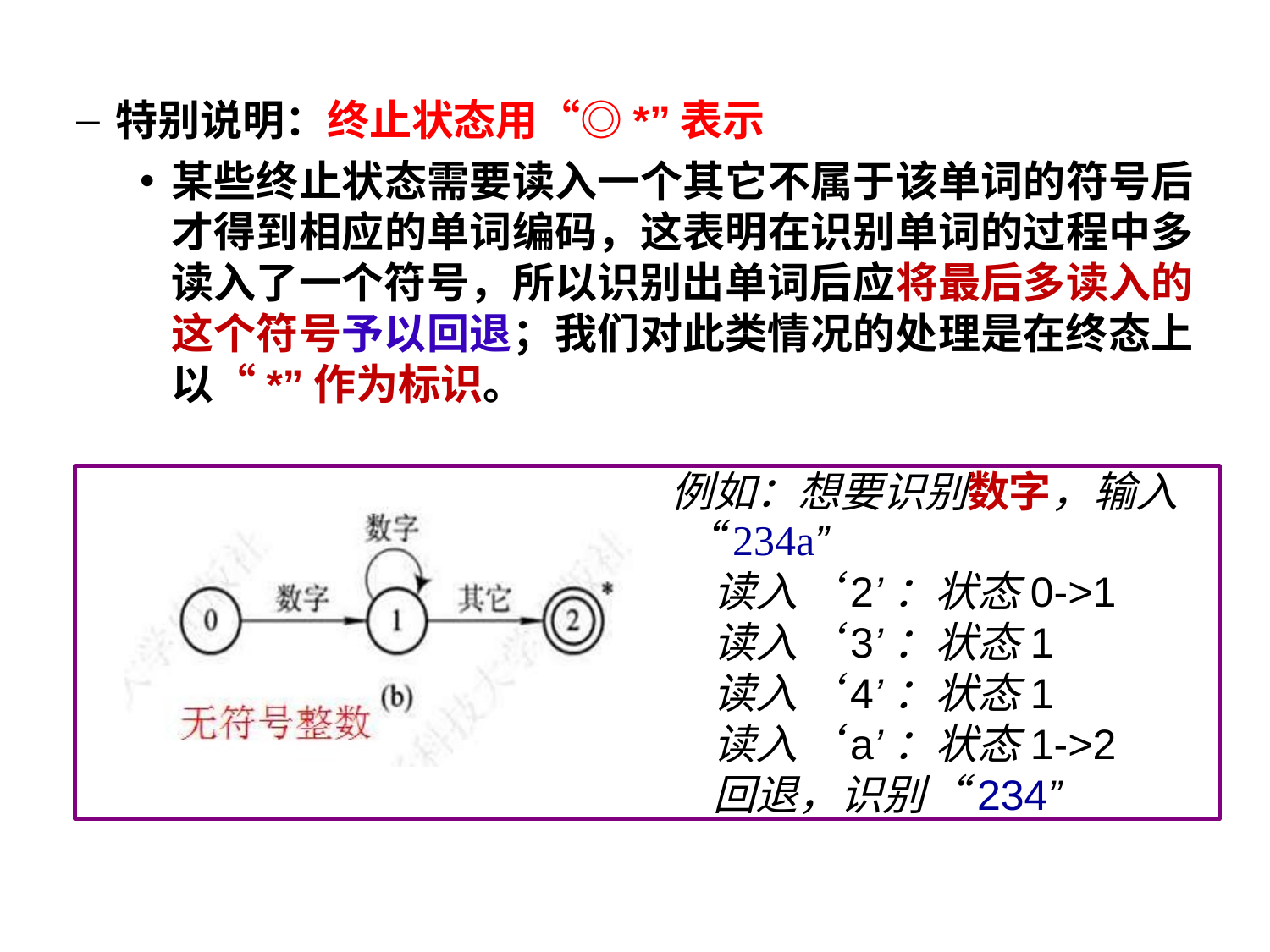

特别说明：终止状态用“◎*”表示
某些终止状态需要读入一个其它不属于该单词的符号后 才得到相应的单词编码，这表明在识别单词的过程中多 读入了一个符号，所以识别出单词后应将最后多读入的 这个符号予以回退；我们对此类情况的处理是在终态上 以“*”作为标识。
例如：想要识别数字，输入  “234a”
读入‘2’：状态0->1 读入‘3’：状态1
读入‘4’：状态1
读入‘a’：状态1->2 回退，识别“234”